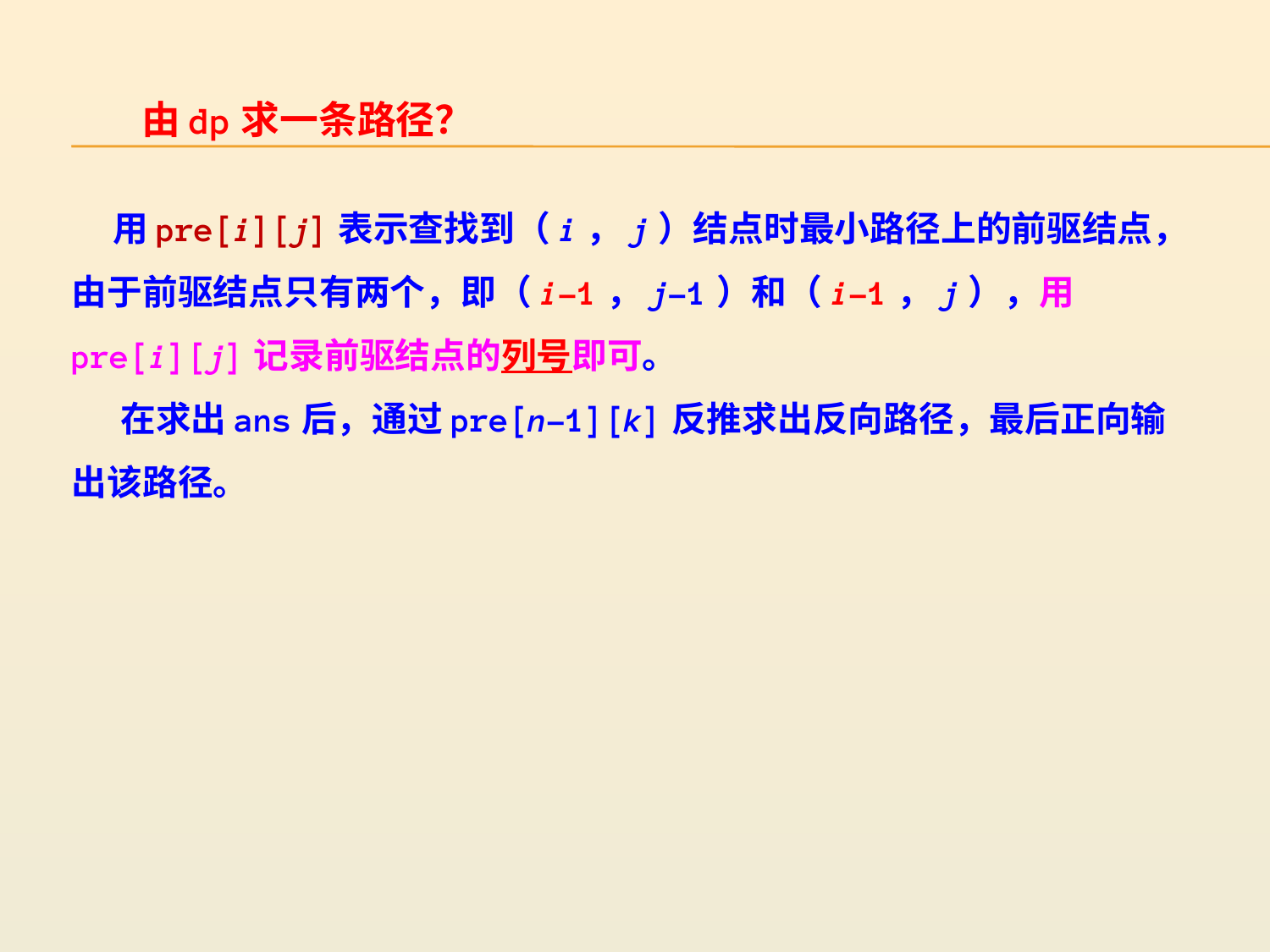

由dp求一条路径？
    用pre[i][j]表示查找到（i，j）结点时最小路径上的前驱结点，由于前驱结点只有两个，即（i-1，j-1）和（i-1，j），用pre[i][j]记录前驱结点的列号即可。
     在求出ans后，通过pre[n-1][k]反推求出反向路径，最后正向输出该路径。